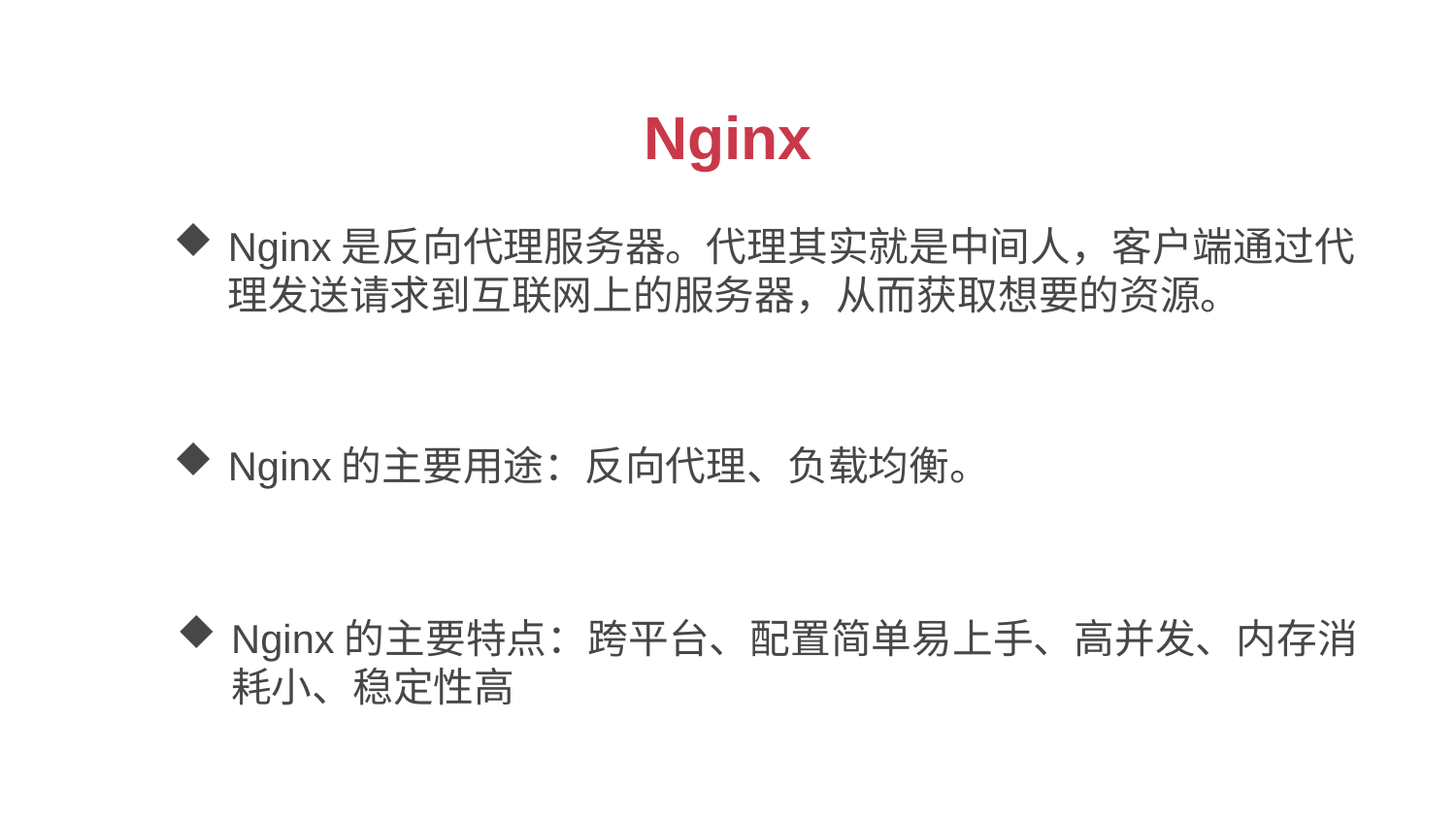

Nginx
Nginx是反向代理服务器。代理其实就是中间人，客户端通过代理发送请求到互联网上的服务器，从而获取想要的资源。
Nginx的主要用途：反向代理、负载均衡。
Nginx的主要特点：跨平台、配置简单易上手、高并发、内存消耗小、稳定性高